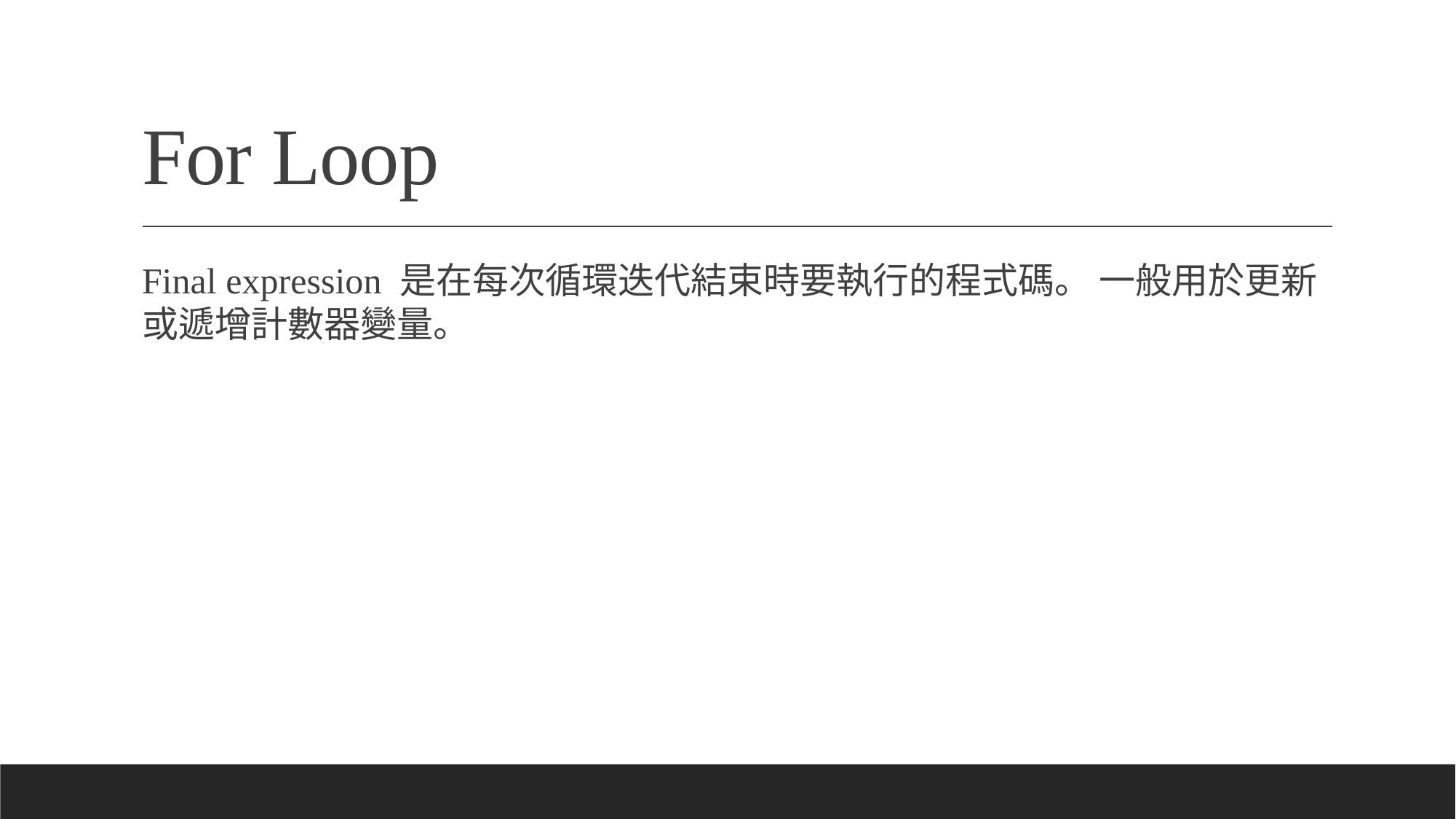

# For Loop
Final expression 是在每次循環迭代結束時要執行的程式碼。 一般用於更新或遞增計數器變量。